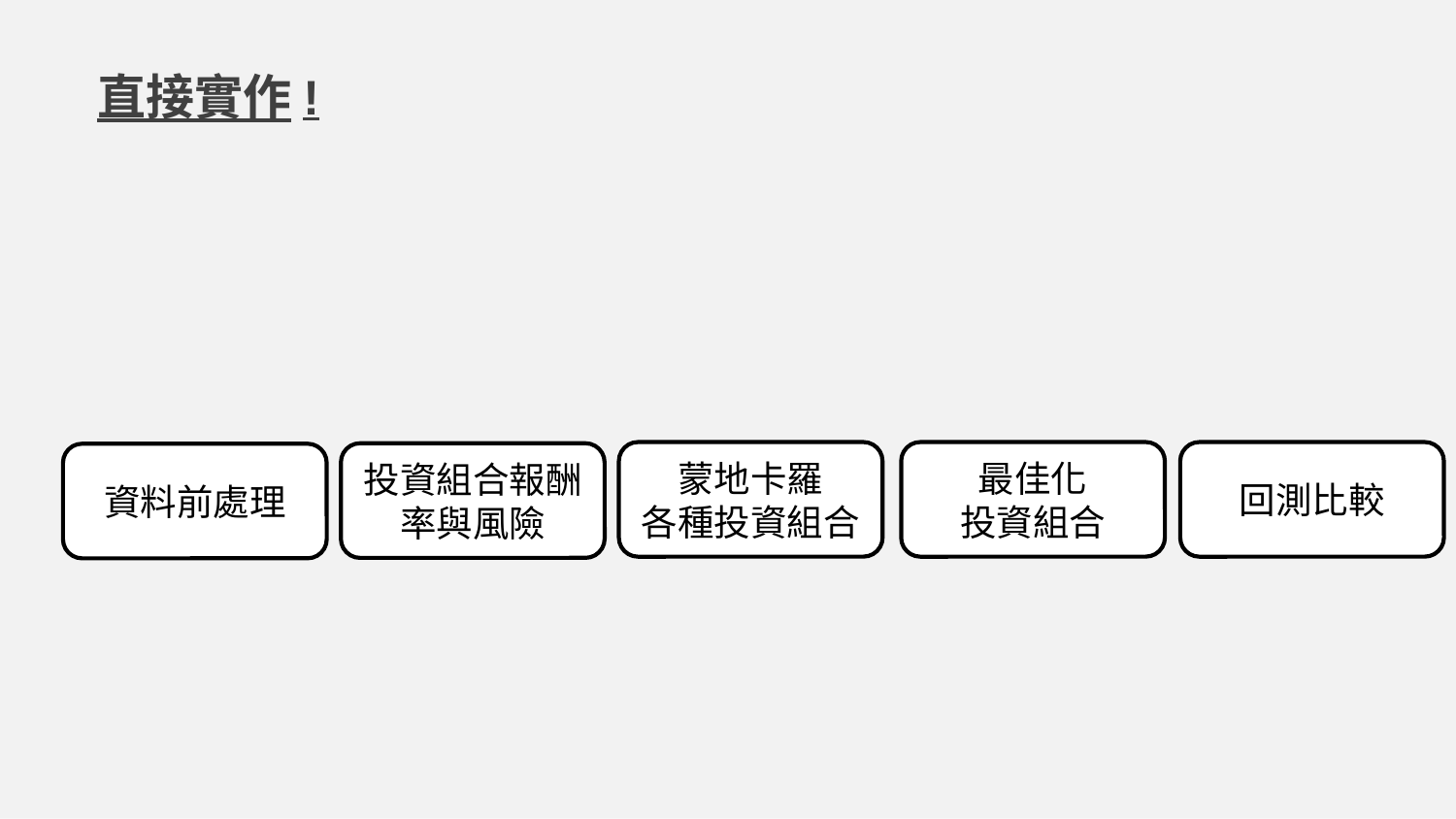

直接實作!
蒙地卡羅
各種投資組合
最佳化
投資組合
回測比較
投資組合報酬率與風險
資料前處理